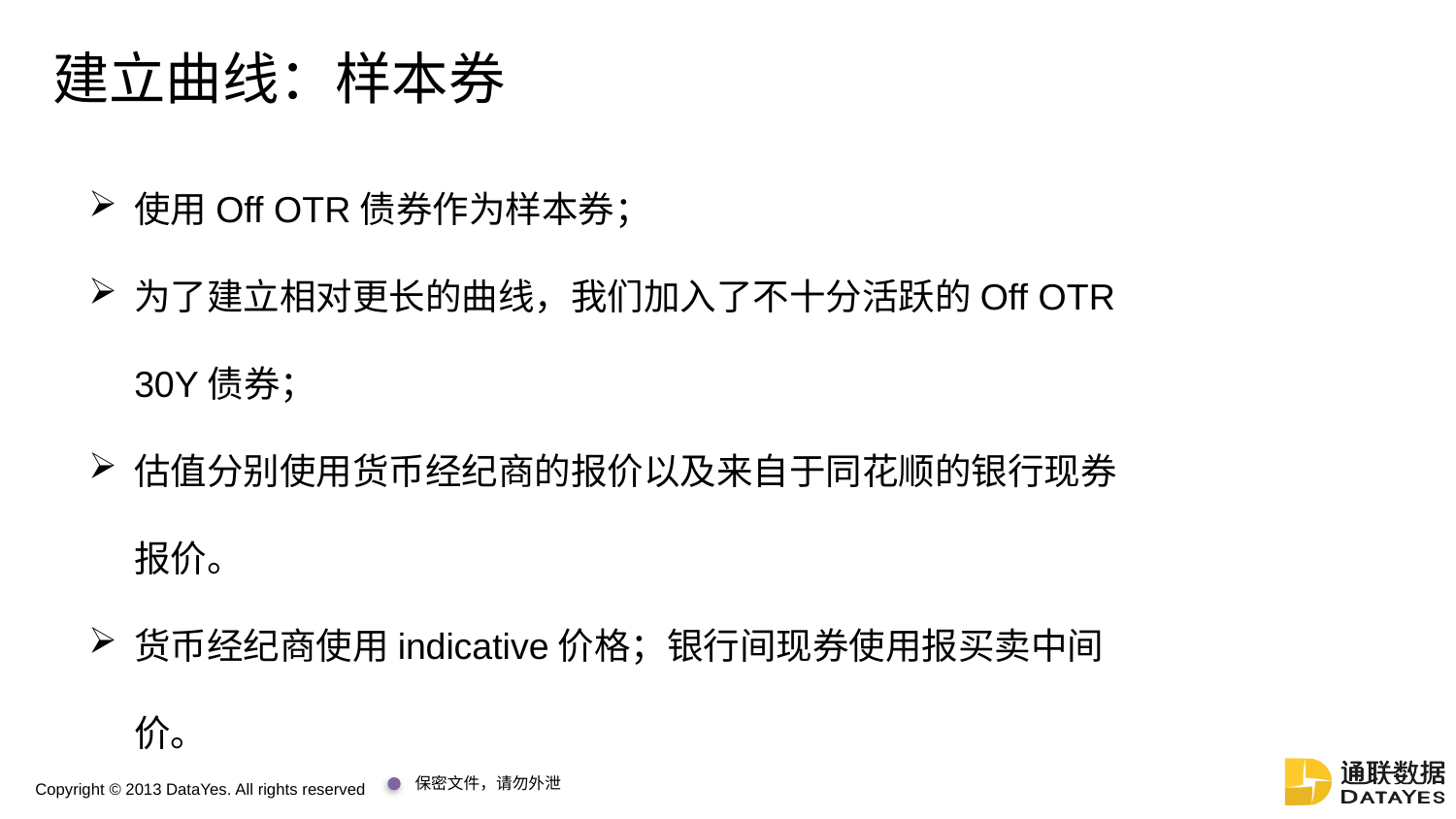

# 建立曲线：样本券
使用Off OTR债券作为样本券；
为了建立相对更长的曲线，我们加入了不十分活跃的Off OTR 30Y债券；
估值分别使用货币经纪商的报价以及来自于同花顺的银行现券报价。
货币经纪商使用indicative价格；银行间现券使用报买卖中间价。